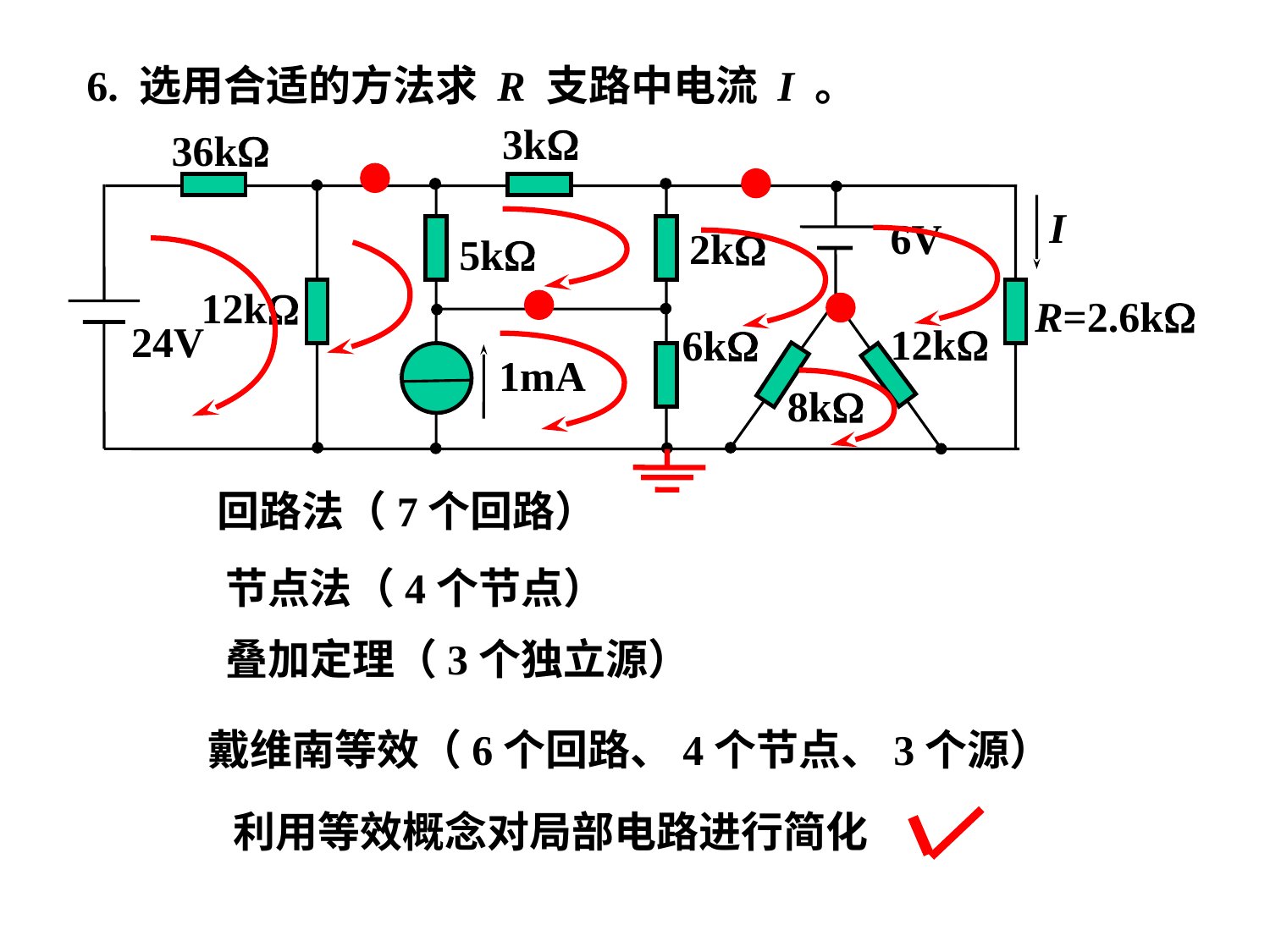

6. 选用合适的方法求 R 支路中电流 I 。
3kΩ
36kΩ

I
6V

2kΩ
5kΩ

12kΩ

R=2.6kΩ

24V
12kΩ
6kΩ

1mA

8kΩ

回路法（7个回路）
节点法（4个节点）
叠加定理（3个独立源）
戴维南等效（6个回路、4个节点、3个源）
利用等效概念对局部电路进行简化